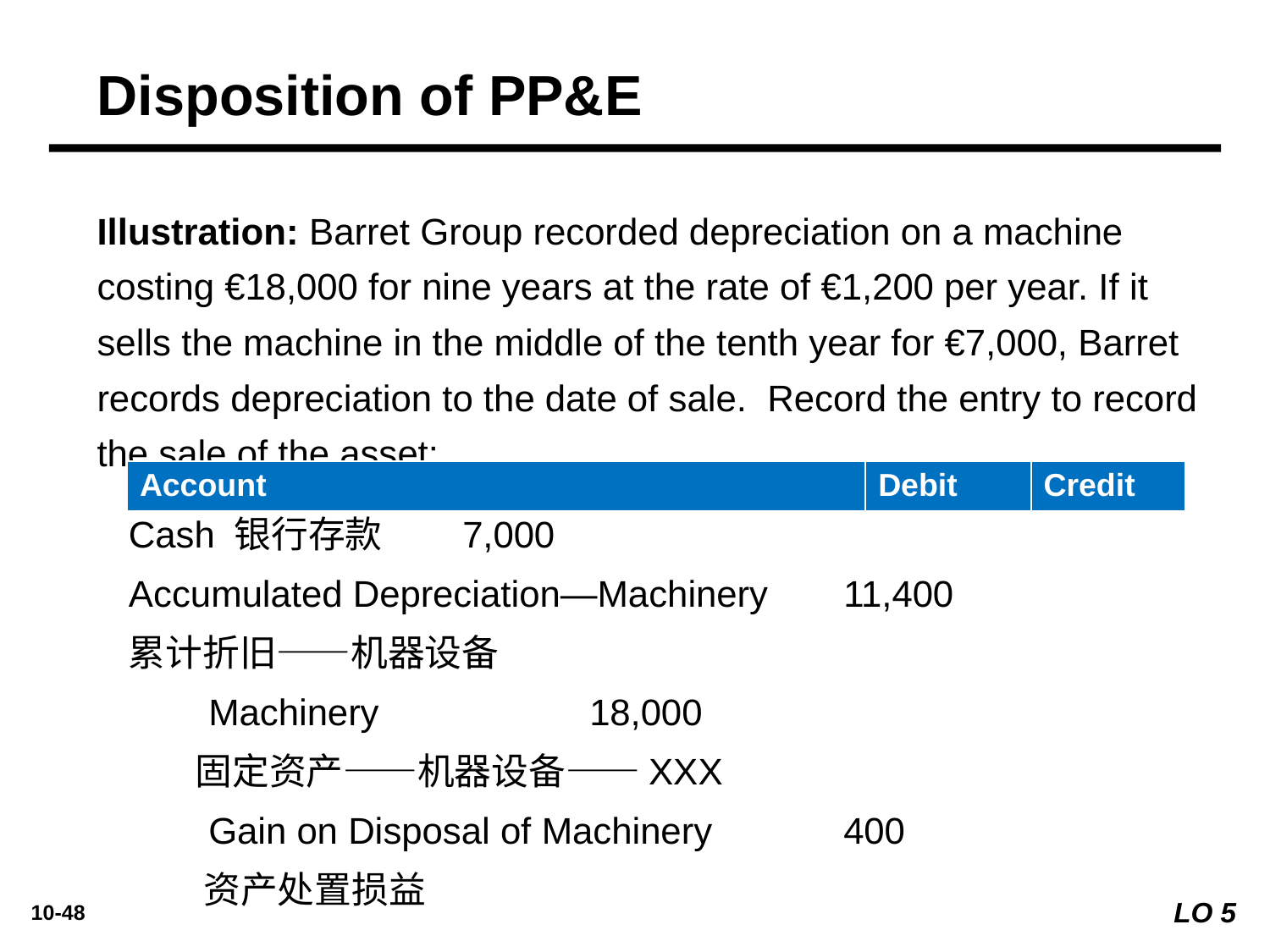

Disposition of PP&E

Illustration: Barret Group recorded depreciation on a machine costing €18,000 for nine years at the rate of €1,200 per year. If it sells the machine in the middle of the tenth year for €7,000, Barret records depreciation to the date of sale.  Record the entry to record the sale of the asset:
| Account | Debit | Credit |
| --- | --- | --- |
Cash 银行存款	7,000
Accumulated Depreciation—Machinery	11,400
累计折旧——机器设备
	Machinery		18,000
       固定资产——机器设备——XXX
	Gain on Disposal of Machinery		400
        资产处置损益
LO 5